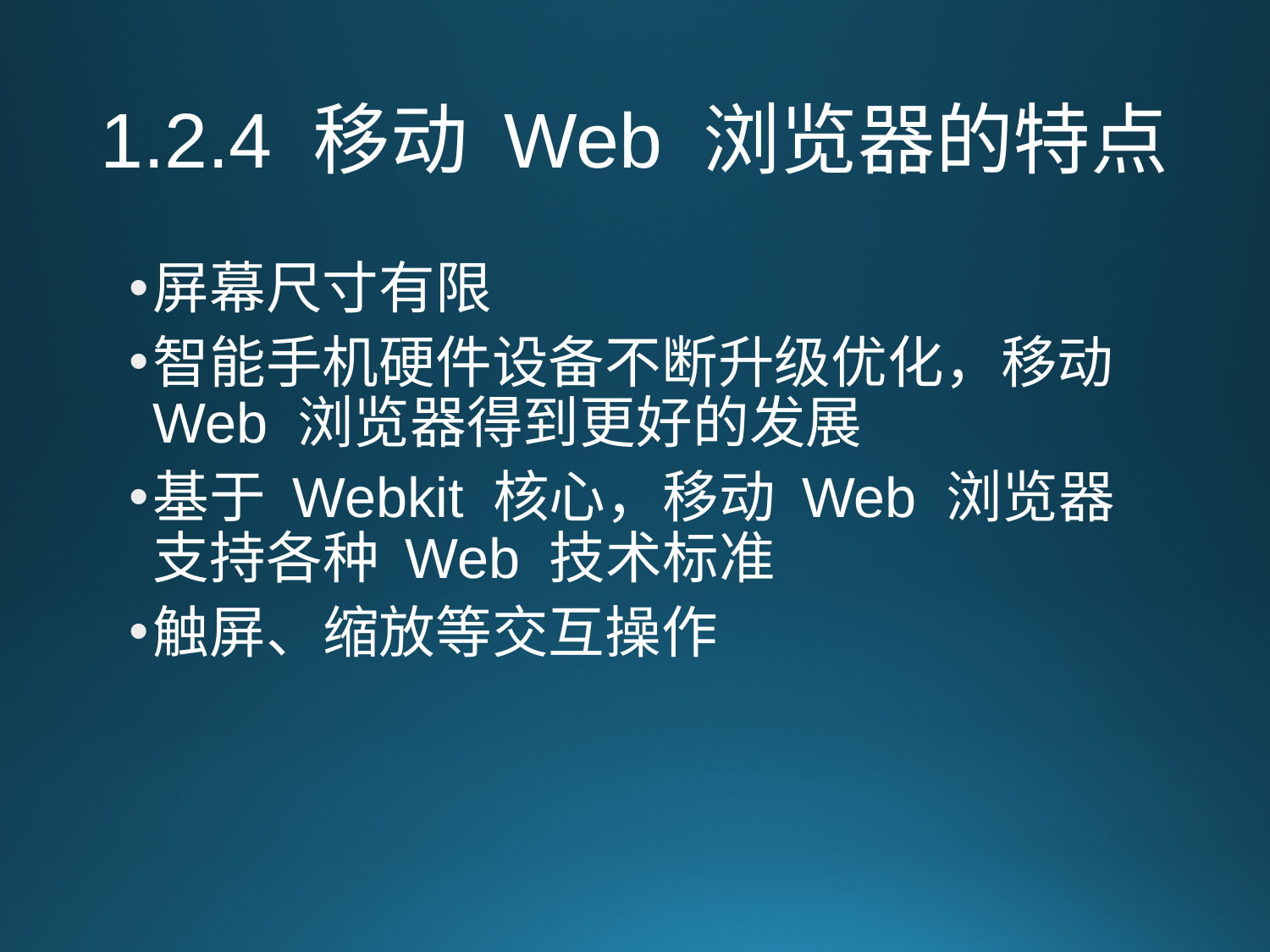

# 1.2.4 移动 Web 浏览器的特点
屏幕尺寸有限
智能手机硬件设备不断升级优化，移动 Web 浏览器得到更好的发展
基于 Webkit 核心，移动 Web 浏览器支持各种 Web 技术标准
触屏、缩放等交互操作